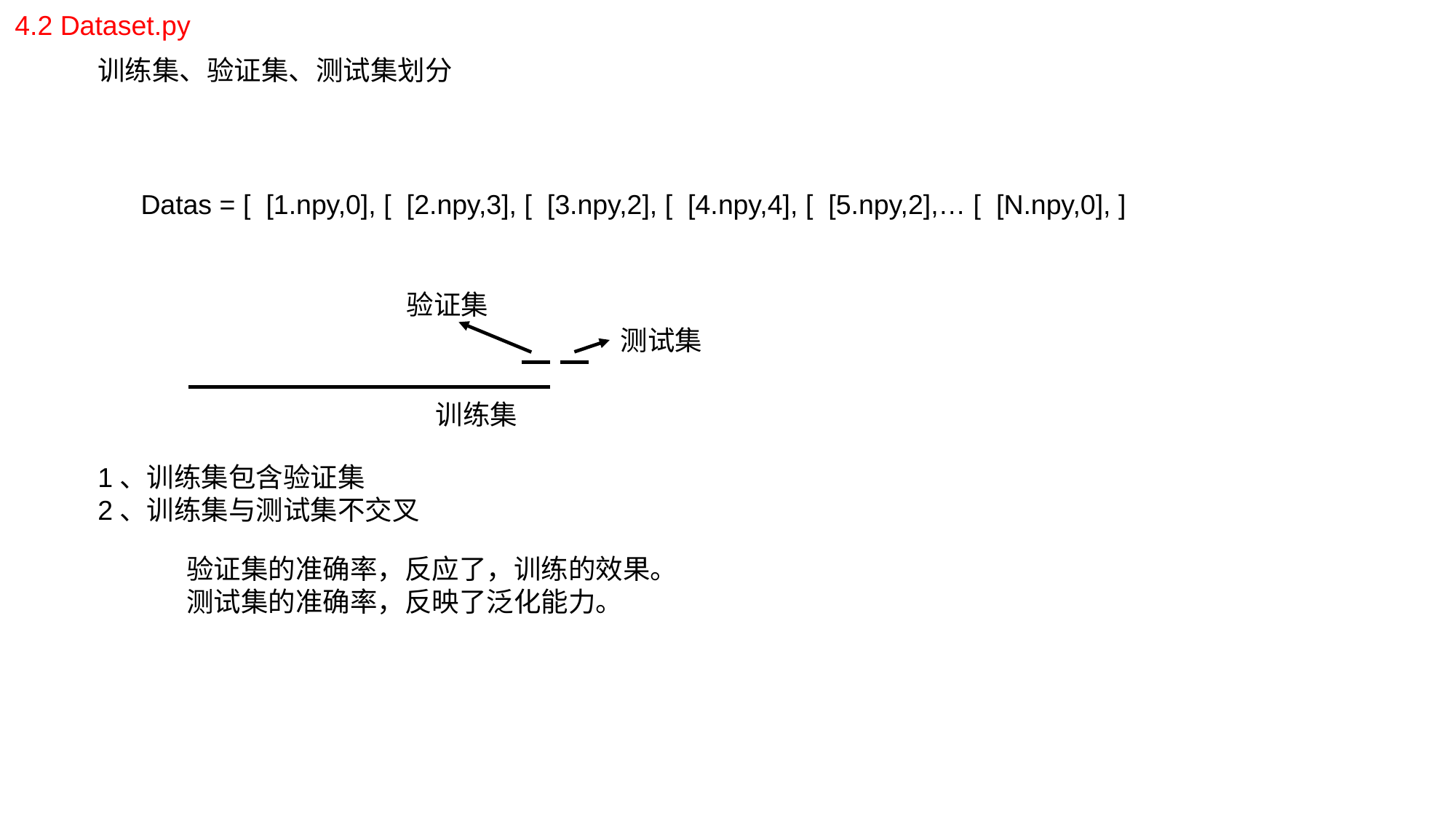

4.2 Dataset.py
训练集、验证集、测试集划分
Datas = [  [1.npy,0], [  [2.npy,3], [  [3.npy,2], [  [4.npy,4], [  [5.npy,2],… [  [N.npy,0], ]
验证集
测试集
训练集
1、训练集包含验证集
2、训练集与测试集不交叉
验证集的准确率，反应了，训练的效果。
测试集的准确率，反映了泛化能力。